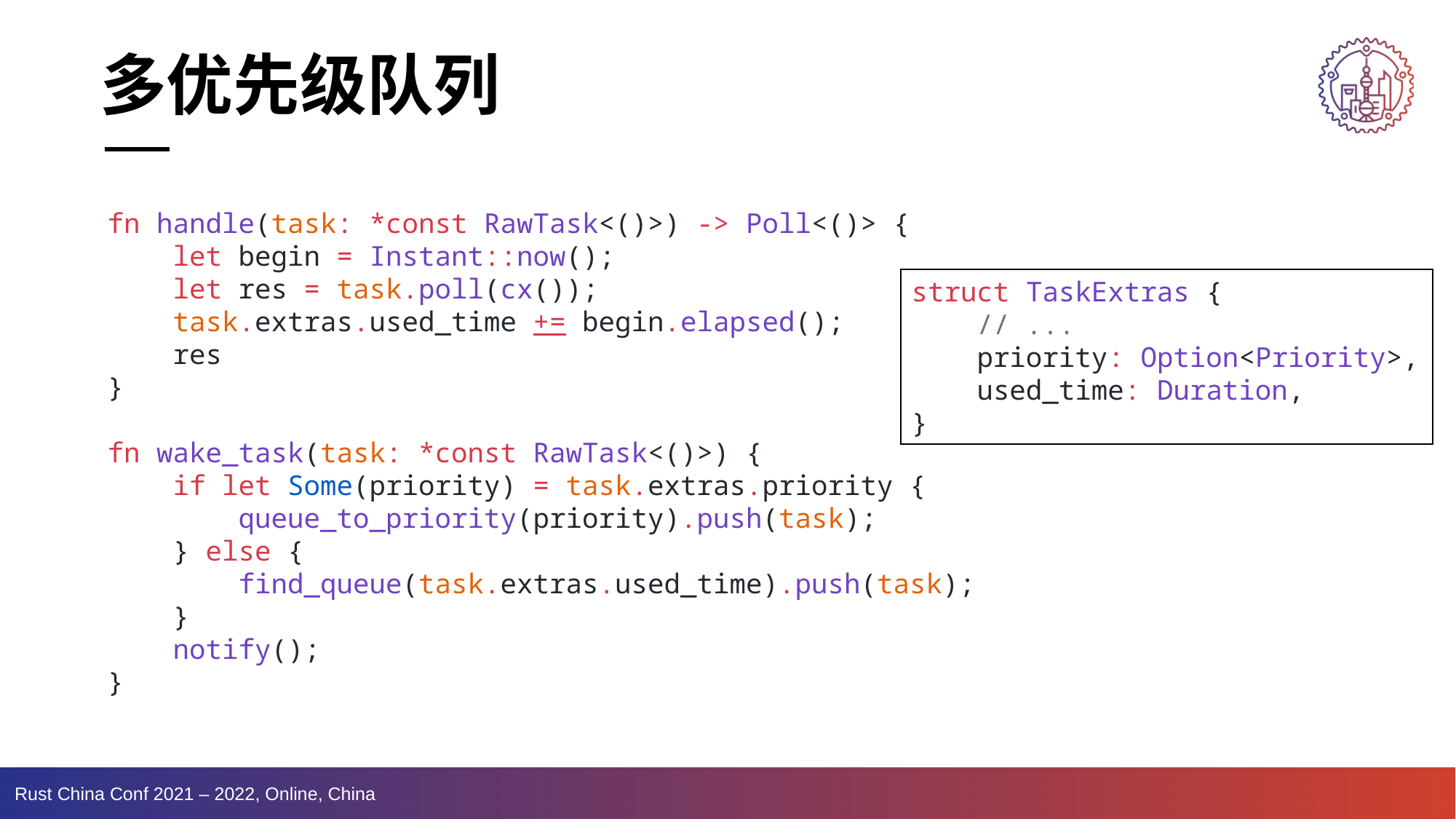

多优先级队列
fn handle(task: *const RawTask<()>) -> Poll<()> {
    let begin = Instant::now();
    let res = task.poll(cx());
    task.extras.used_time += begin.elapsed();
    res
}

fn wake_task(task: *const RawTask<()>) {
    if let Some(priority) = task.extras.priority {
        queue_to_priority(priority).push(task);
    } else {
        find_queue(task.extras.used_time).push(task);
    }
    notify();
}

struct TaskExtras {
    // ...
    priority: Option<Priority>,
    used_time: Duration,
}